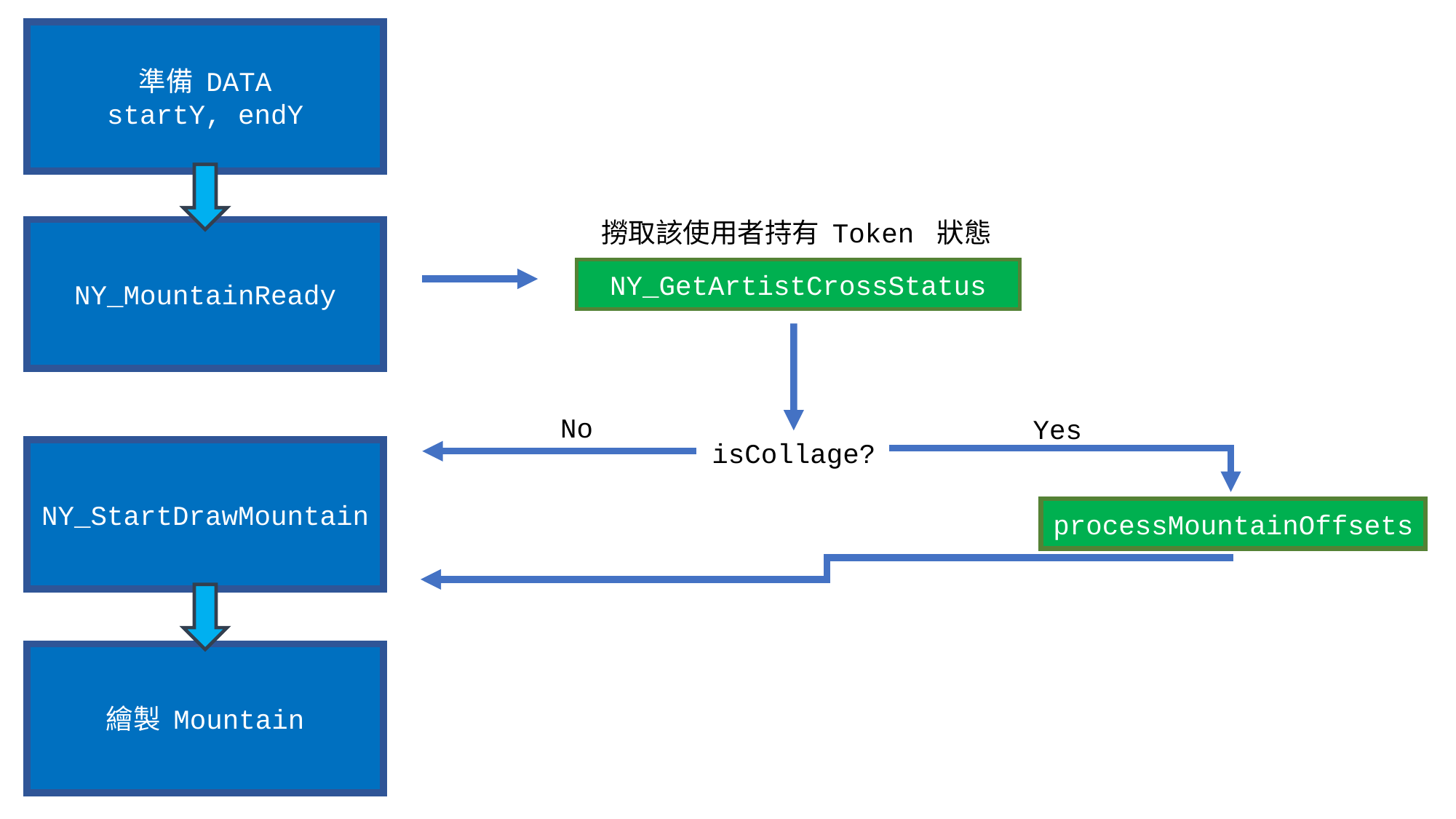

準備 DATA
startY, endY

撈取該使用者持有 Token 狀態
NY_MountainReady
NY_GetArtistCrossStatus
No
Yes
isCollage?
NY_StartDrawMountain
processMountainOffsets

繪製 Mountain